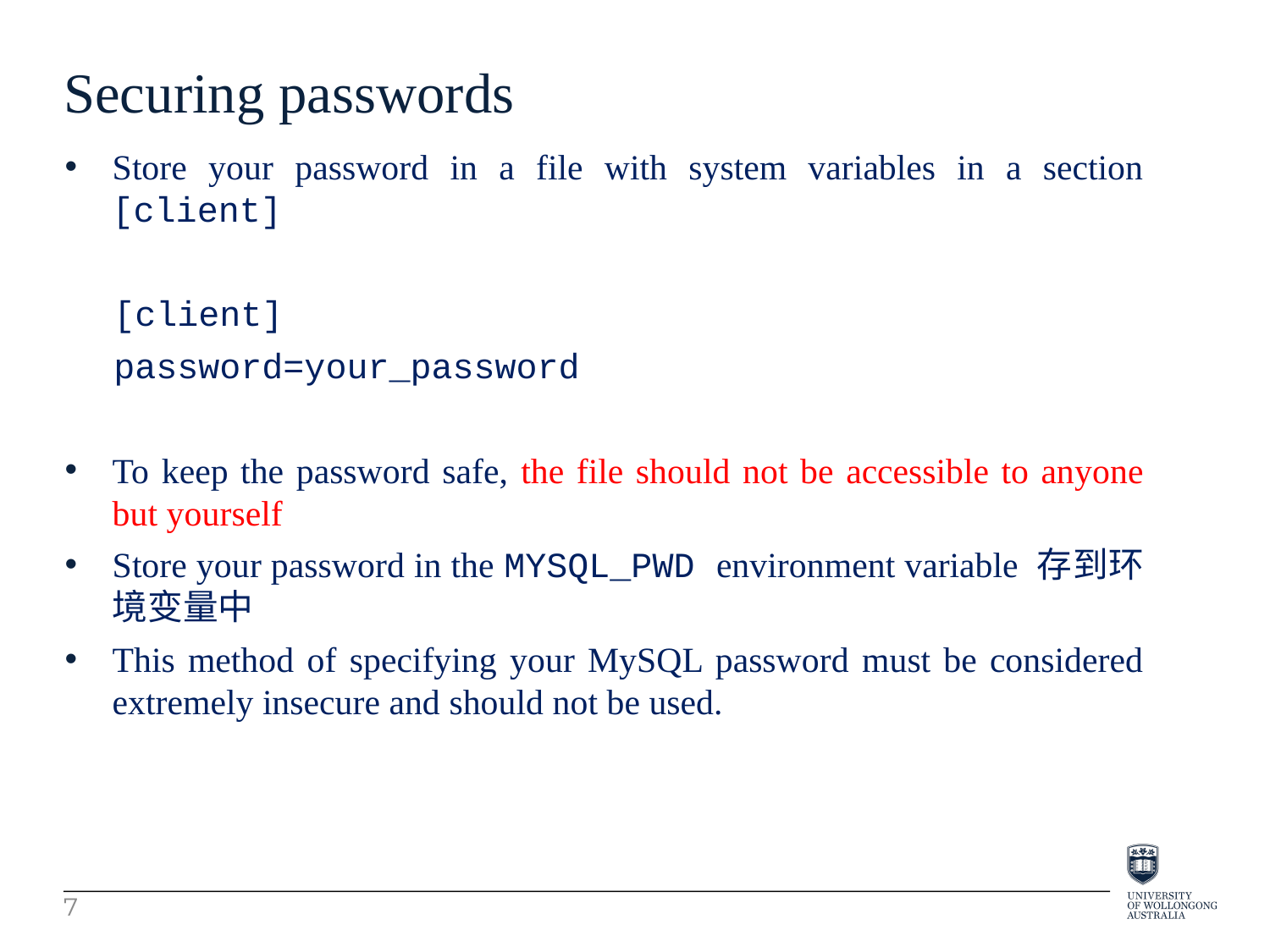

Securing passwords
Store your password in a file with system variables in a section [client]

[client]
password=your_password

To keep the password safe, the file should not be accessible to anyone but yourself
Store your password in the MYSQL_PWD environment variable 存到环境变量中
This method of specifying your MySQL password must be considered extremely insecure and should not be used.
7